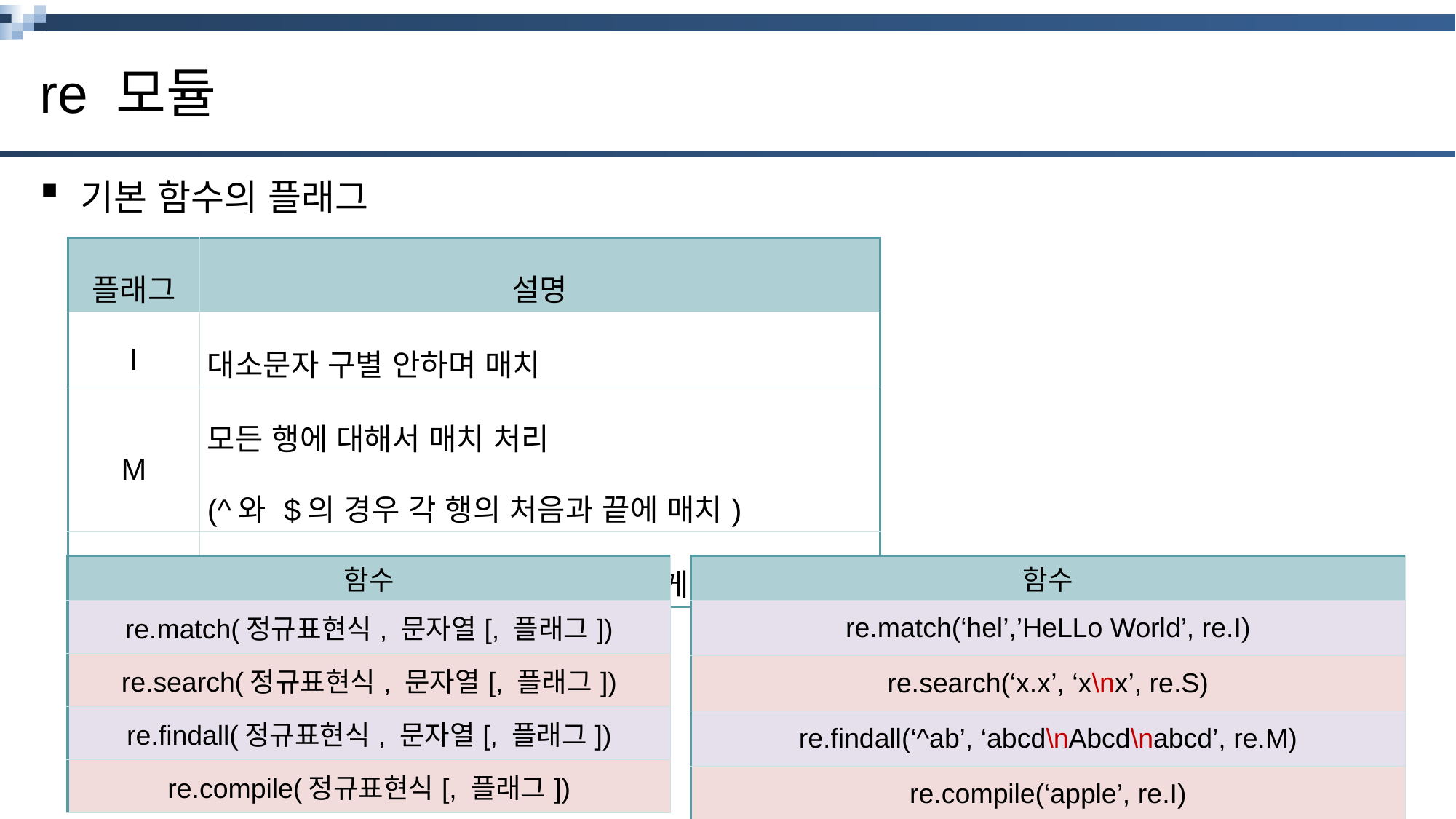

# re 모듈
기본 함수의 플래그
| 플래그 | 설명 |
| --- | --- |
| I | 대소문자 구별 안하며 매치 |
| M | 모든 행에 대해서 매치 처리 (^와 $의 경우 각 행의 처음과 끝에 매치) |
| S | .의 옵션을 \n까지 포함하여 매치하게 변경 |
| 함수 |
| --- |
| re.match(정규표현식, 문자열[, 플래그]) |
| re.search(정규표현식, 문자열[, 플래그]) |
| re.findall(정규표현식, 문자열[, 플래그]) |
| re.compile(정규표현식[, 플래그]) |
| 함수 |
| --- |
| re.match(‘hel’,’HeLLo World’, re.I) |
| re.search(‘x.x’, ‘x\nx’, re.S) |
| re.findall(‘^ab’, ‘abcd\nAbcd\nabcd’, re.M) |
| re.compile(‘apple’, re.I) |